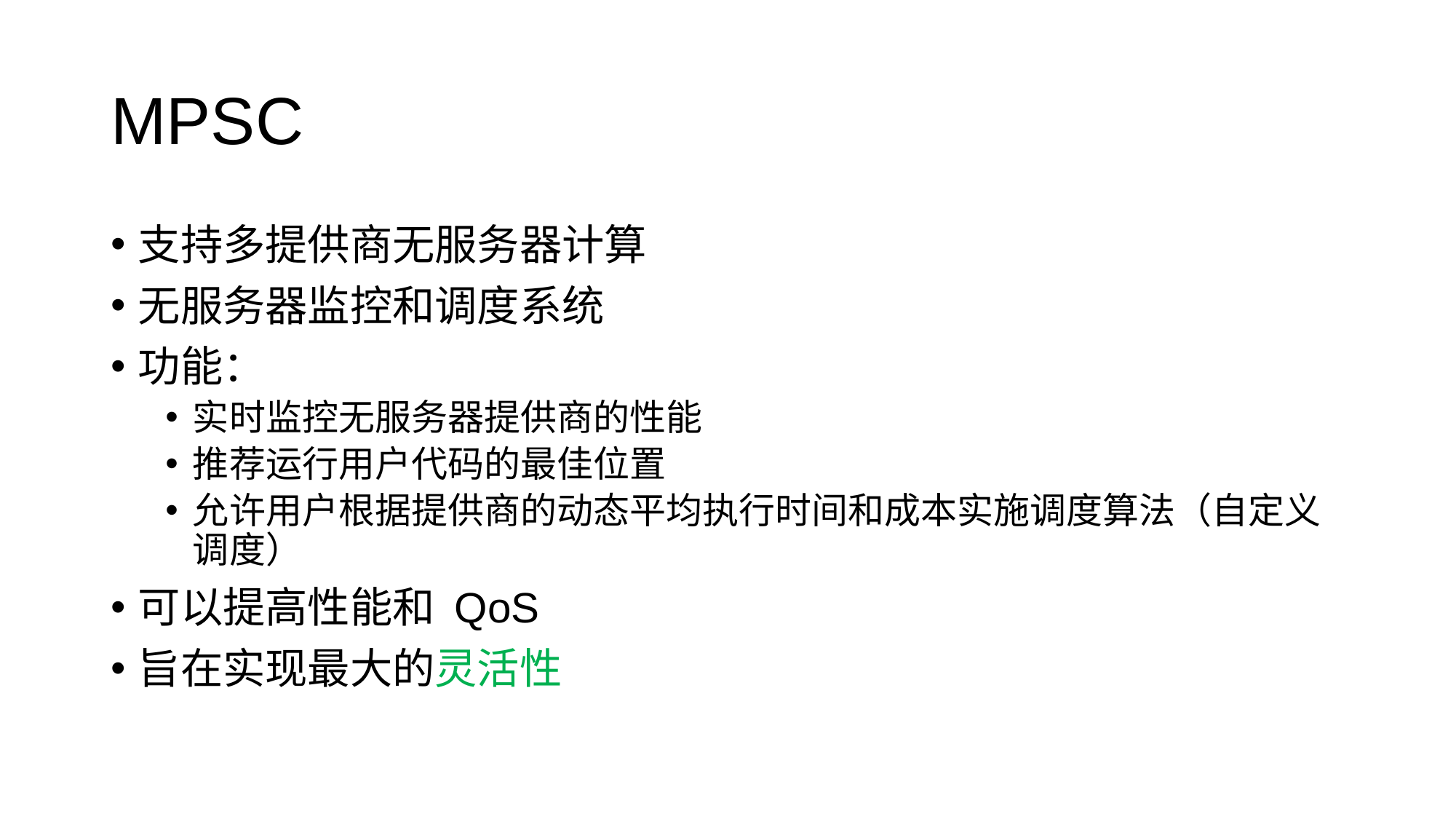

# MPSC
支持多提供商无服务器计算
无服务器监控和调度系统
功能：
实时监控无服务器提供商的性能
推荐运行用户代码的最佳位置
允许用户根据提供商的动态平均执行时间和成本实施调度算法（自定义调度）
可以提高性能和 QoS
旨在实现最大的灵活性